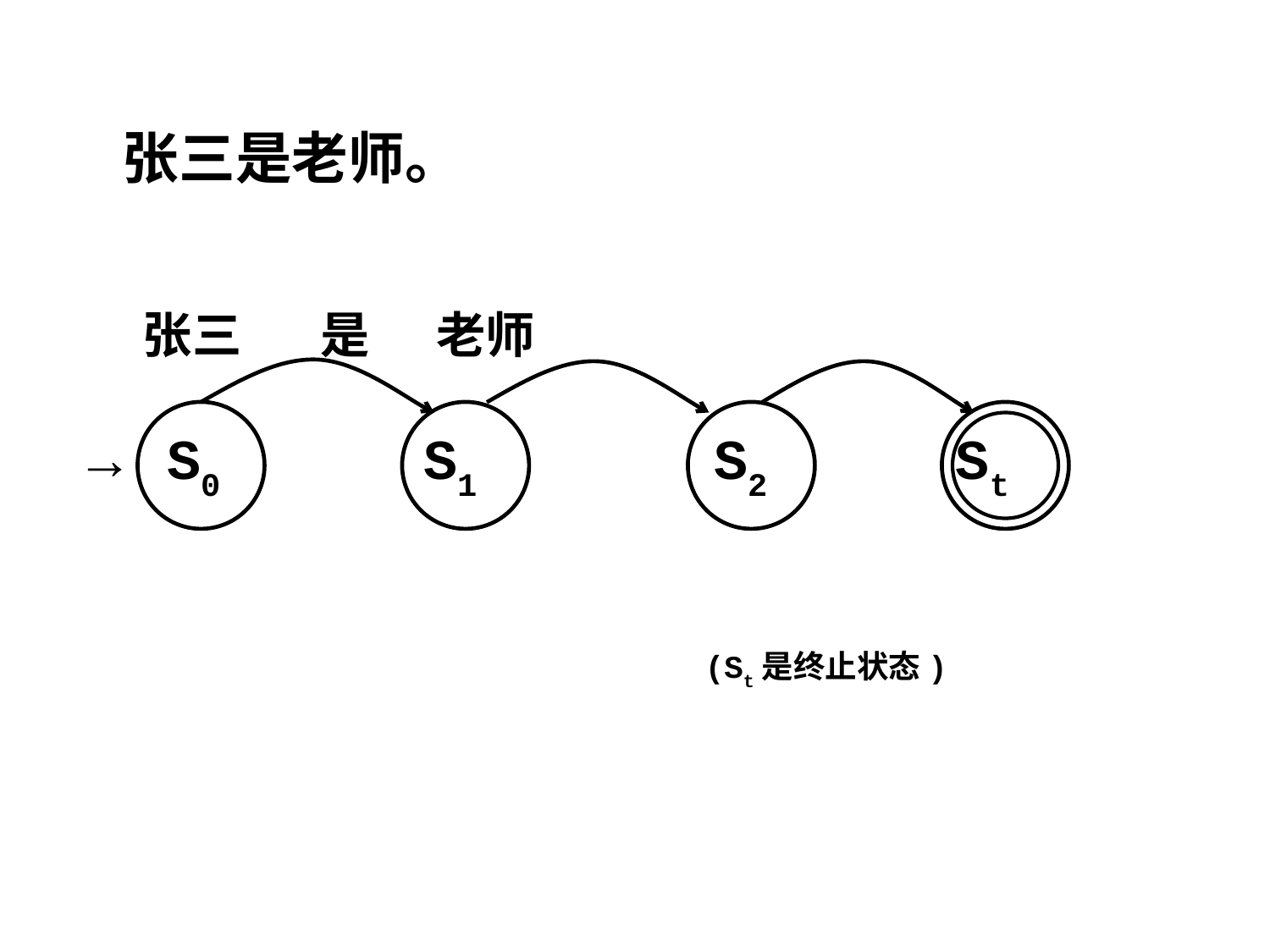

张三是老师。

        张三       是      老师

 → S0      S1       S2      St

                                  (St是终止状态)